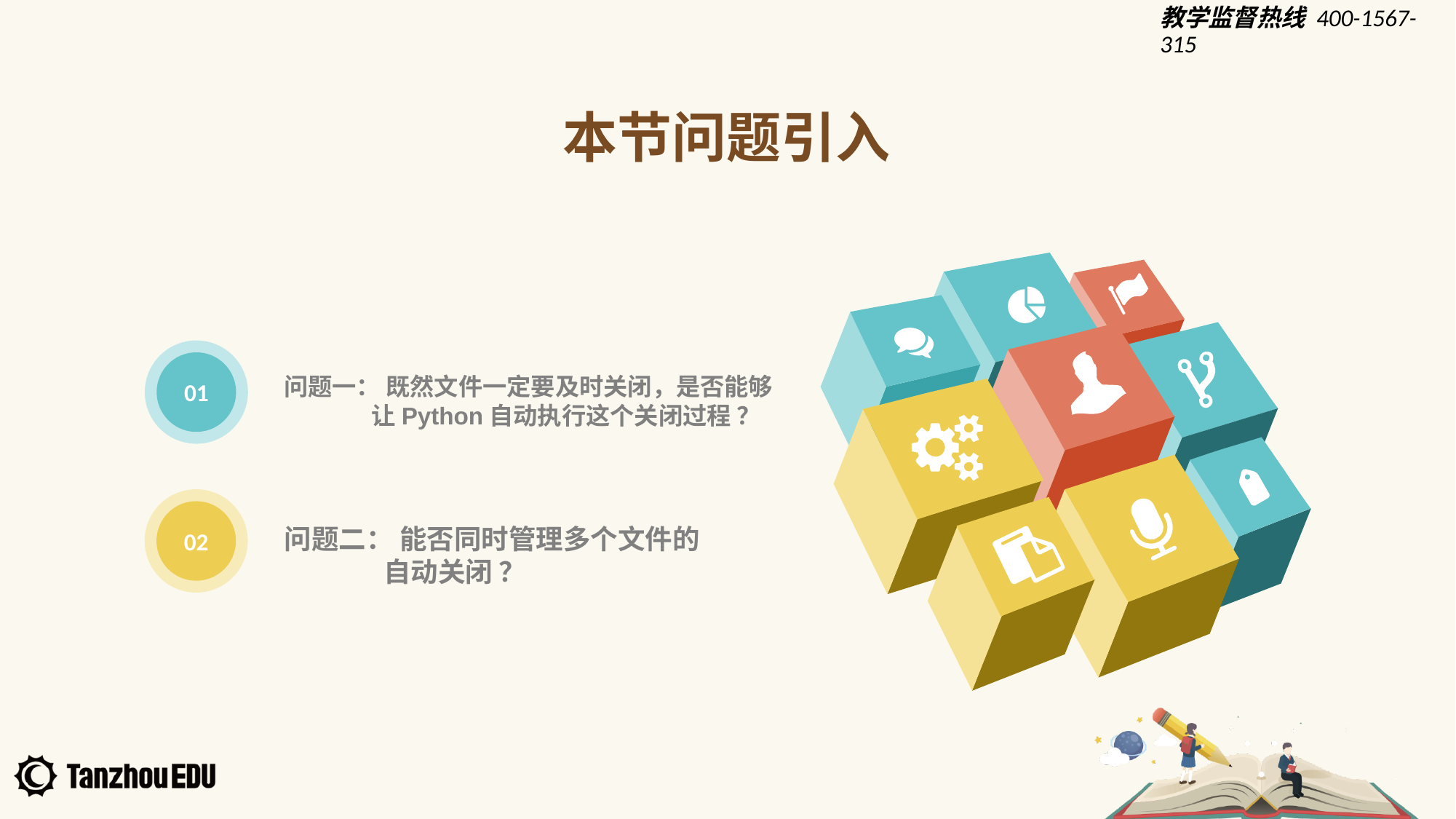

本节问题引入

01

问题一： 既然文件一定要及时关闭，是否能够
               让Python自动执行这个关闭过程 ？

02

问题二： 能否同时管理多个文件的
               自动关闭 ？